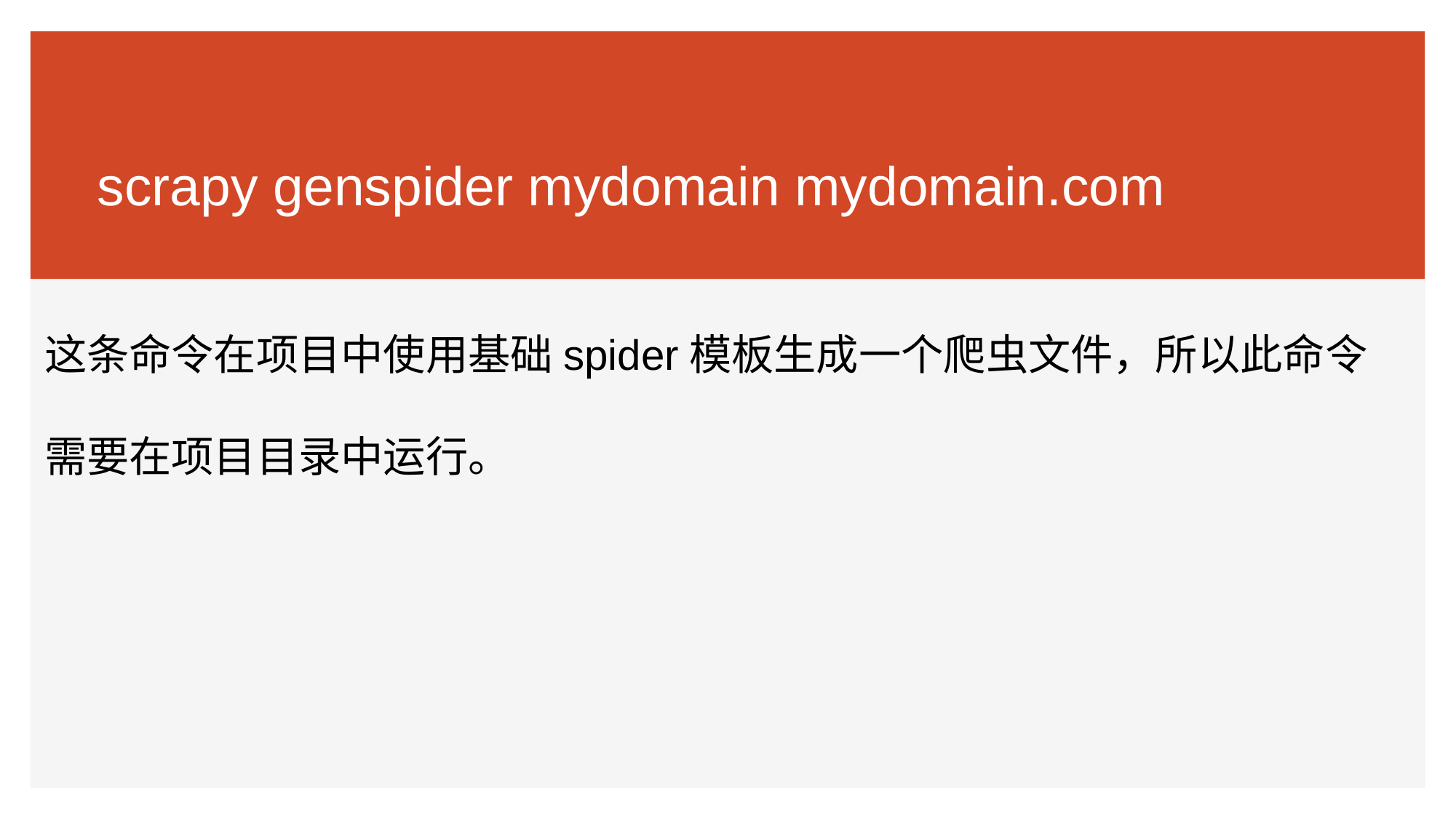

# scrapy genspider mydomain mydomain.com
这条命令在项目中使用基础spider模板生成一个爬虫文件，所以此命令需要在项目目录中运行。